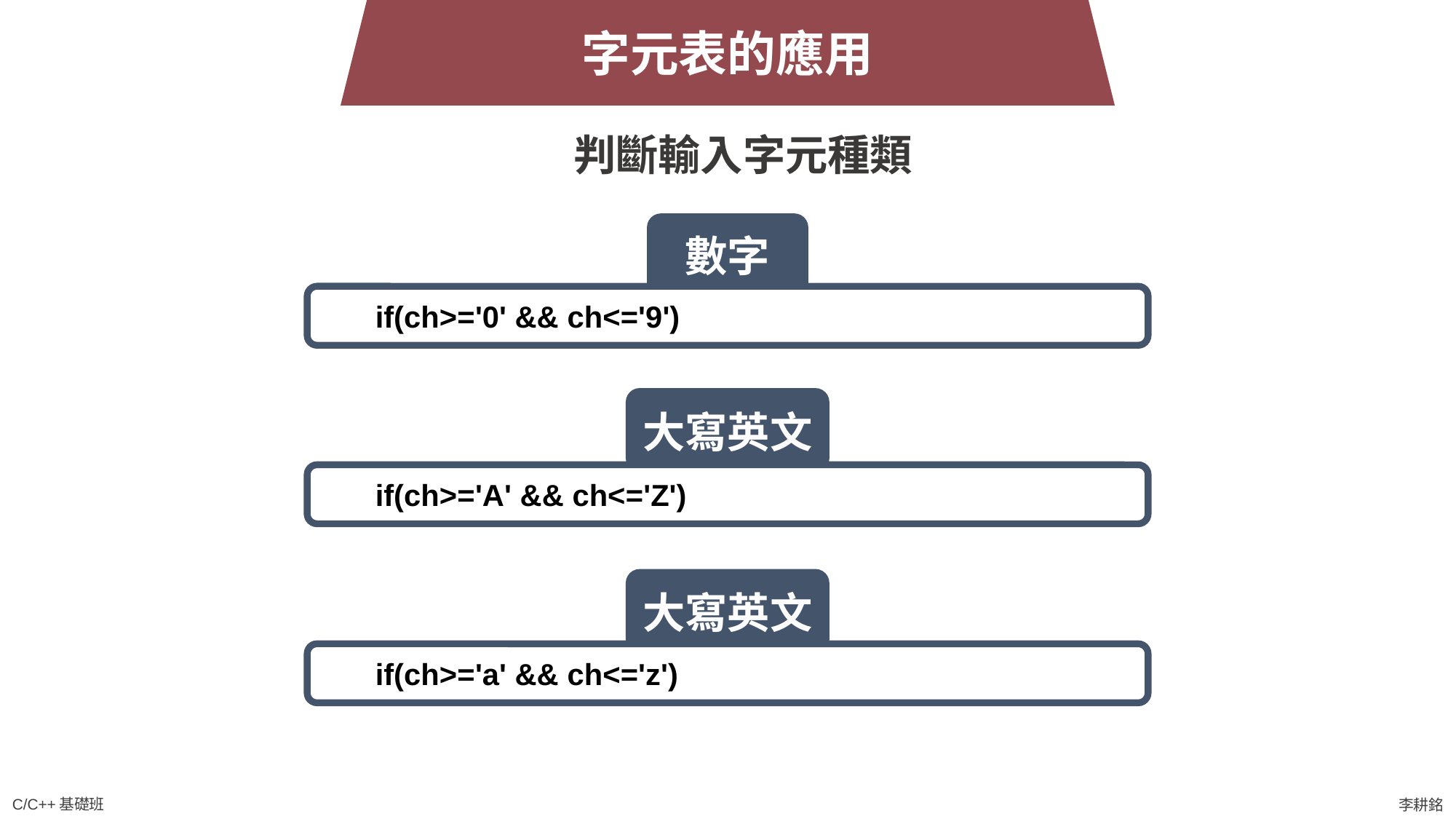

字元表的應用
判斷輸入字元種類

數字
if(ch>='0' && ch<='9')

大寫英文
if(ch>='A' && ch<='Z')

大寫英文
if(ch>='a' && ch<='z')
C/C++基礎班
李耕銘